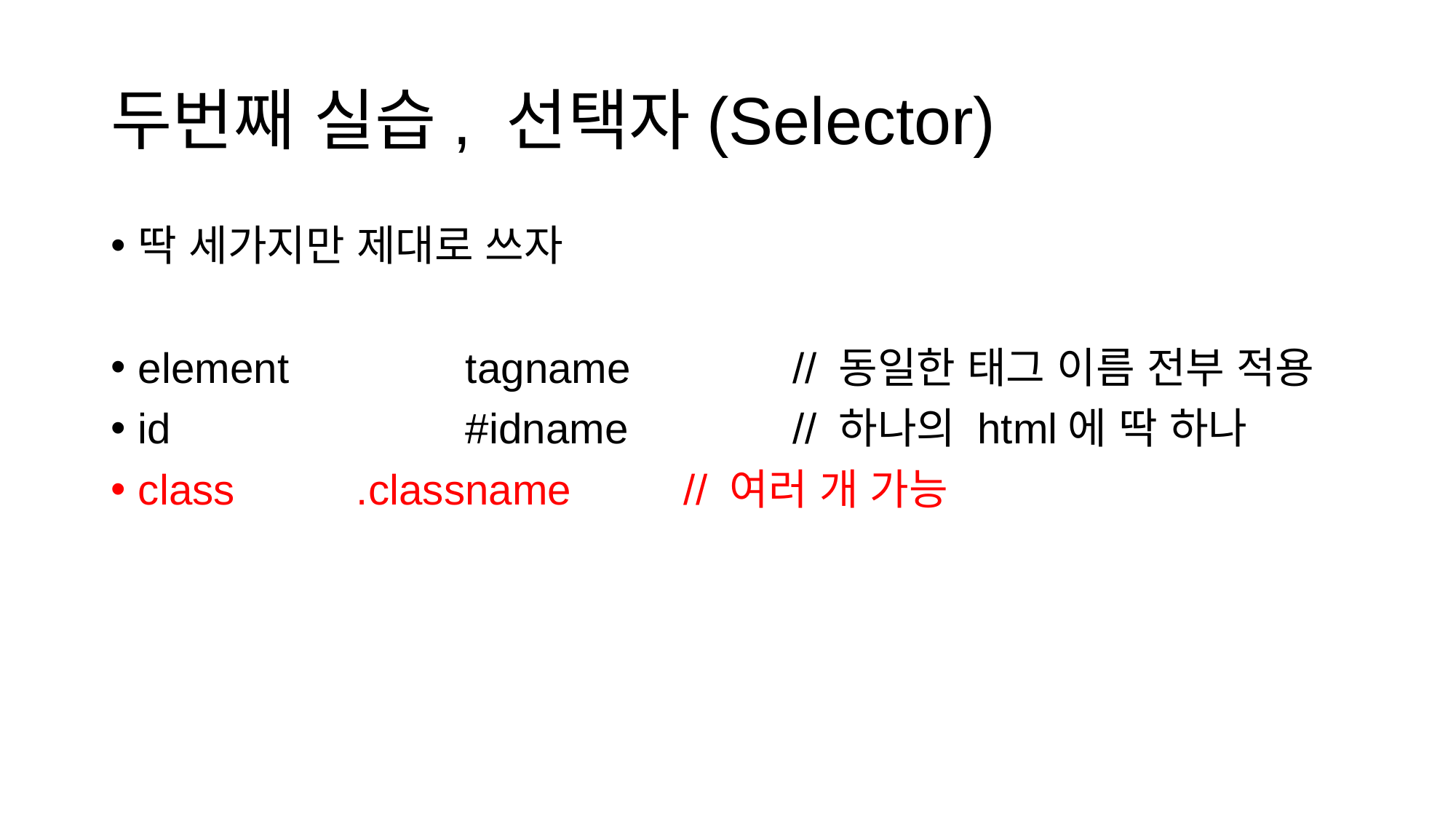

# 두번째 실습, 선택자(Selector)
딱 세가지만 제대로 쓰자

element		tagname		// 동일한 태그 이름 전부 적용
id			#idname		// 하나의 html에 딱 하나
class		.classname		// 여러 개 가능